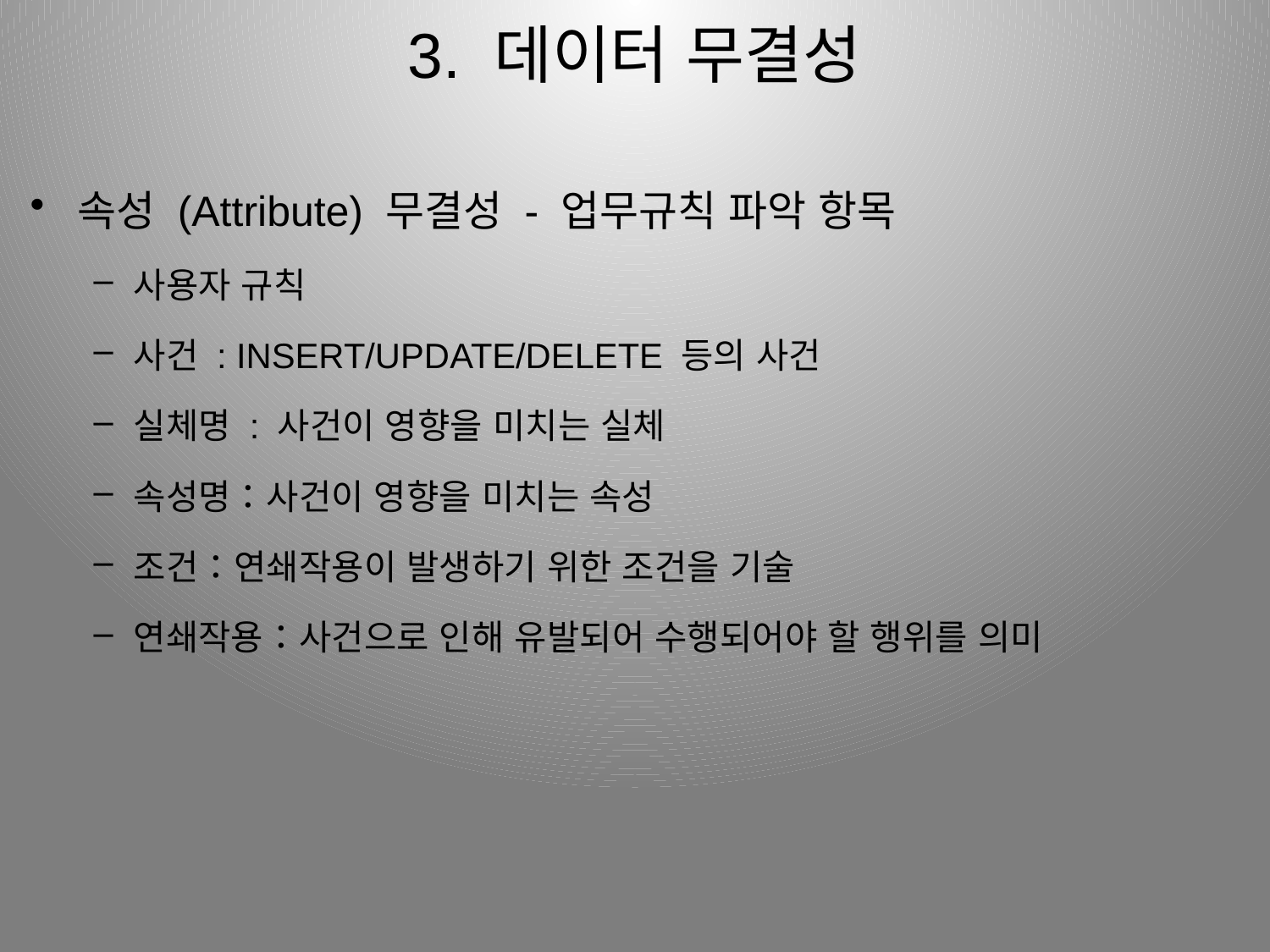

# 3. 데이터 무결성
속성 (Attribute) 무결성 - 업무규칙 파악 항목
사용자 규칙
사건 : INSERT/UPDATE/DELETE 등의 사건
실체명 : 사건이 영향을 미치는 실체
속성명：사건이 영향을 미치는 속성
조건：연쇄작용이 발생하기 위한 조건을 기술
연쇄작용：사건으로 인해 유발되어 수행되어야 할 행위를 의미